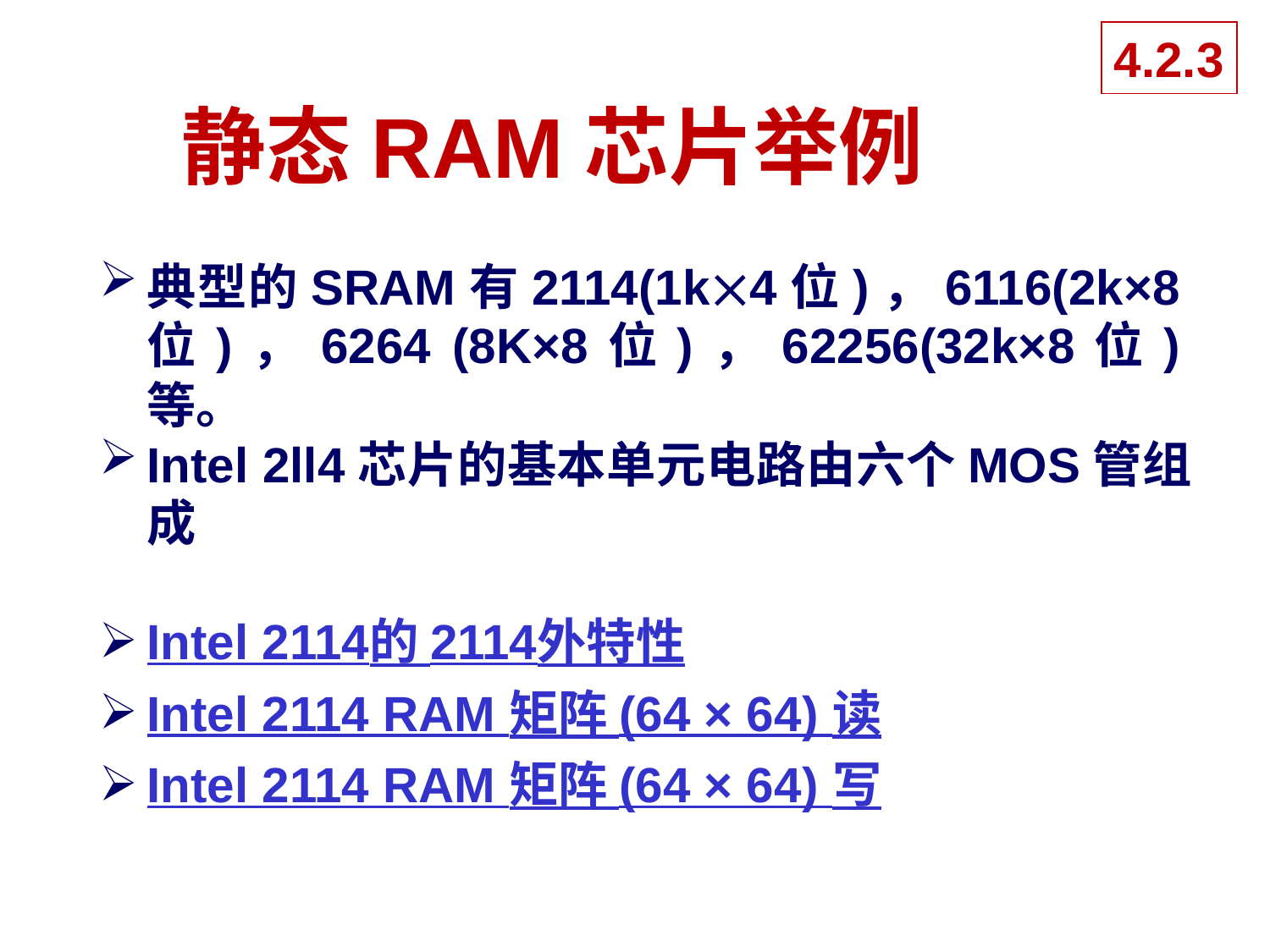

4.2.3
# 静态RAM芯片举例
典型的SRAM有2114(1k×4位)，6116(2k×8位)，6264 (8K×8位)，62256(32k×8位)等。
Intel 2ll4芯片的基本单元电路由六个MOS管组成

Intel 2114的 2114外特性
Intel 2114 RAM 矩阵 (64 × 64) 读
Intel 2114 RAM 矩阵 (64 × 64) 写